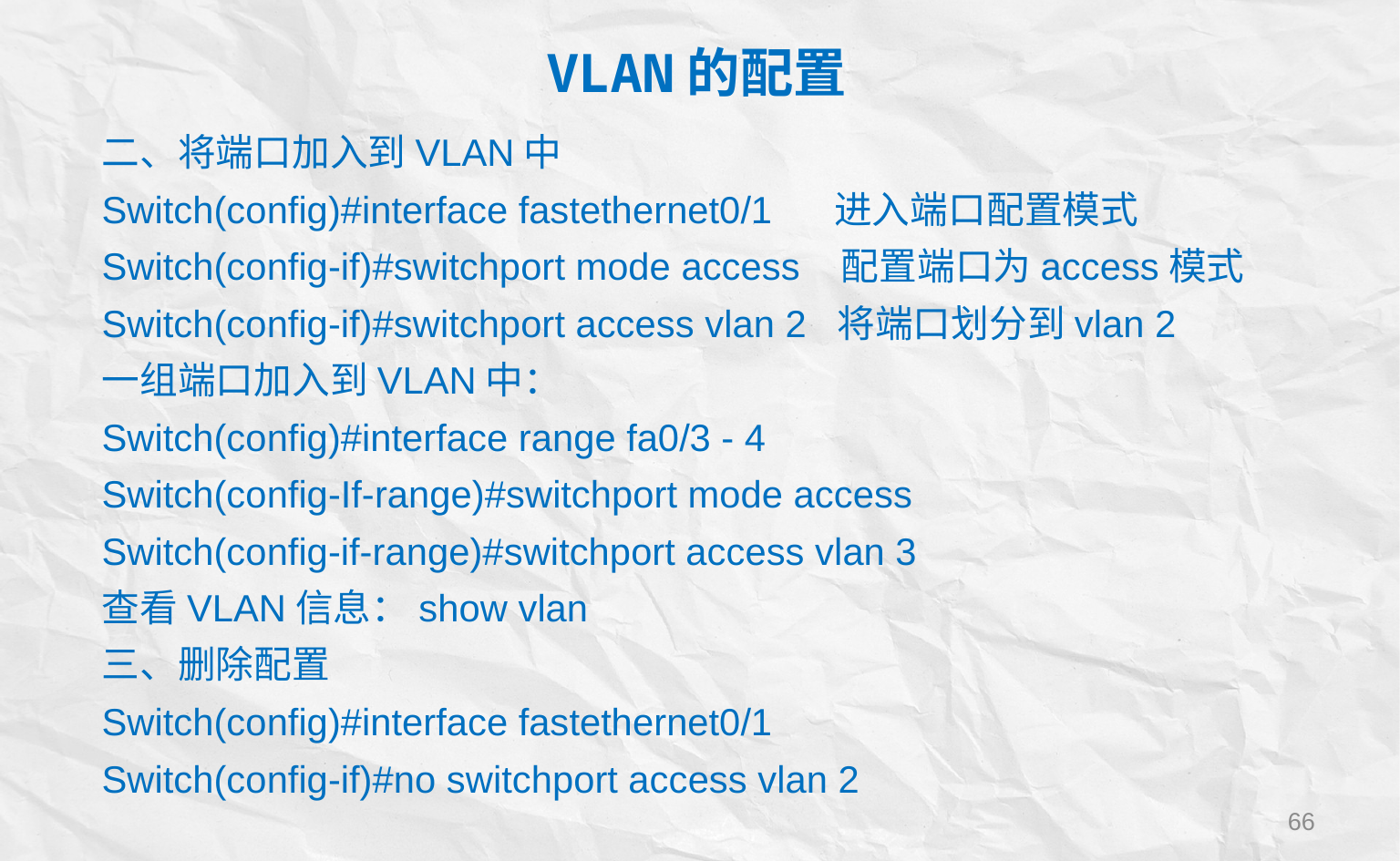

VLAN的配置
二、将端口加入到VLAN中
Switch(config)#interface fastethernet0/1     进入端口配置模式
Switch(config-if)#switchport mode access   配置端口为access模式
Switch(config-if)#switchport access vlan 2  将端口划分到vlan 2
一组端口加入到VLAN中：
Switch(config)#interface range fa0/3 - 4
Switch(config-If-range)#switchport mode access
Switch(config-if-range)#switchport access vlan 3
查看VLAN信息：show vlan
三、删除配置
Switch(config)#interface fastethernet0/1
Switch(config-if)#no switchport access vlan 2

 66